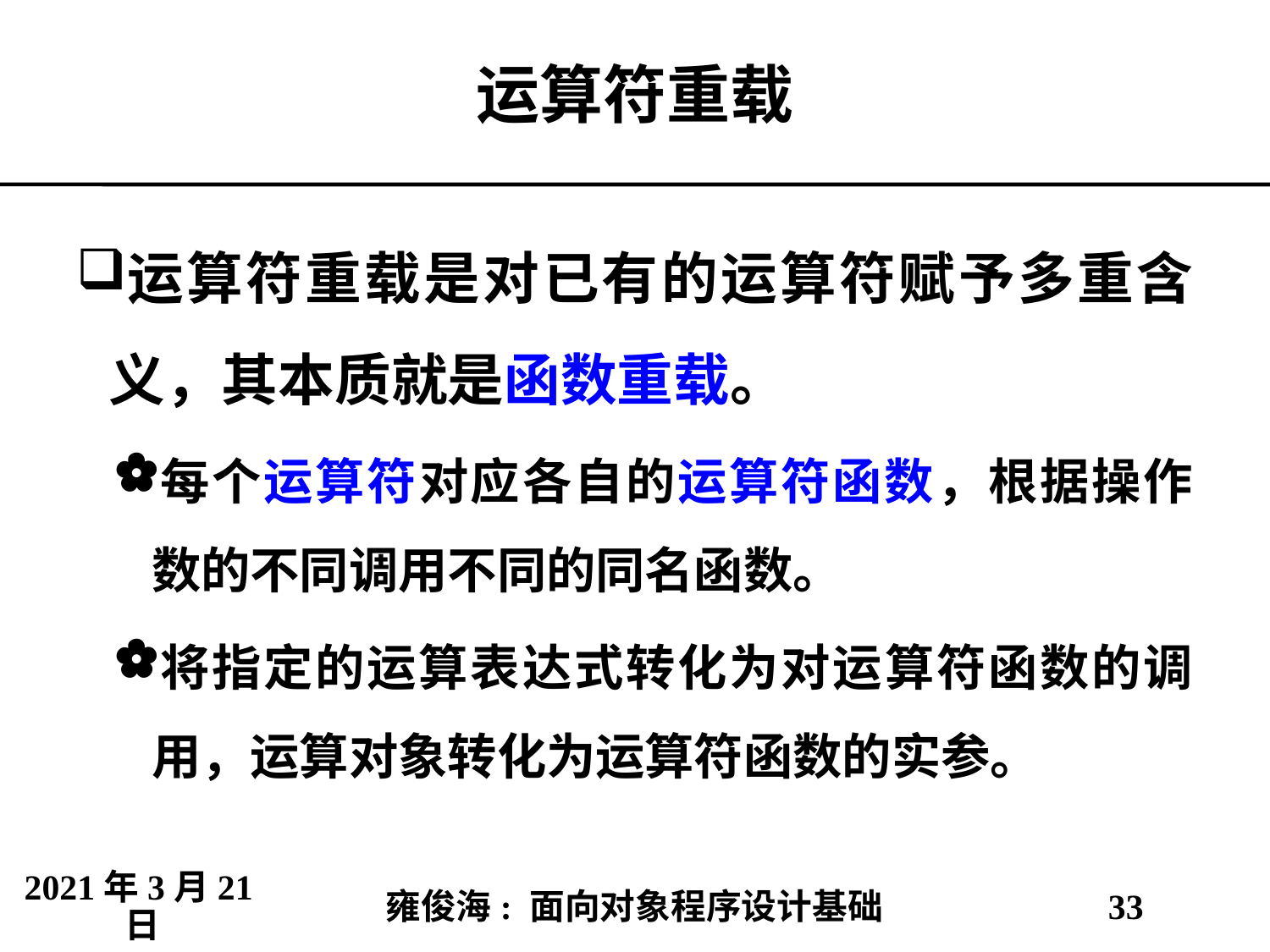

# 运算符重载

运算符重载是对已有的运算符赋予多重含义，其本质就是函数重载。
每个运算符对应各自的运算符函数，根据操作数的不同调用不同的同名函数。
将指定的运算表达式转化为对运算符函数的调用，运算对象转化为运算符函数的实参。
2021年3月21日
雍俊海: 面向对象程序设计基础
33